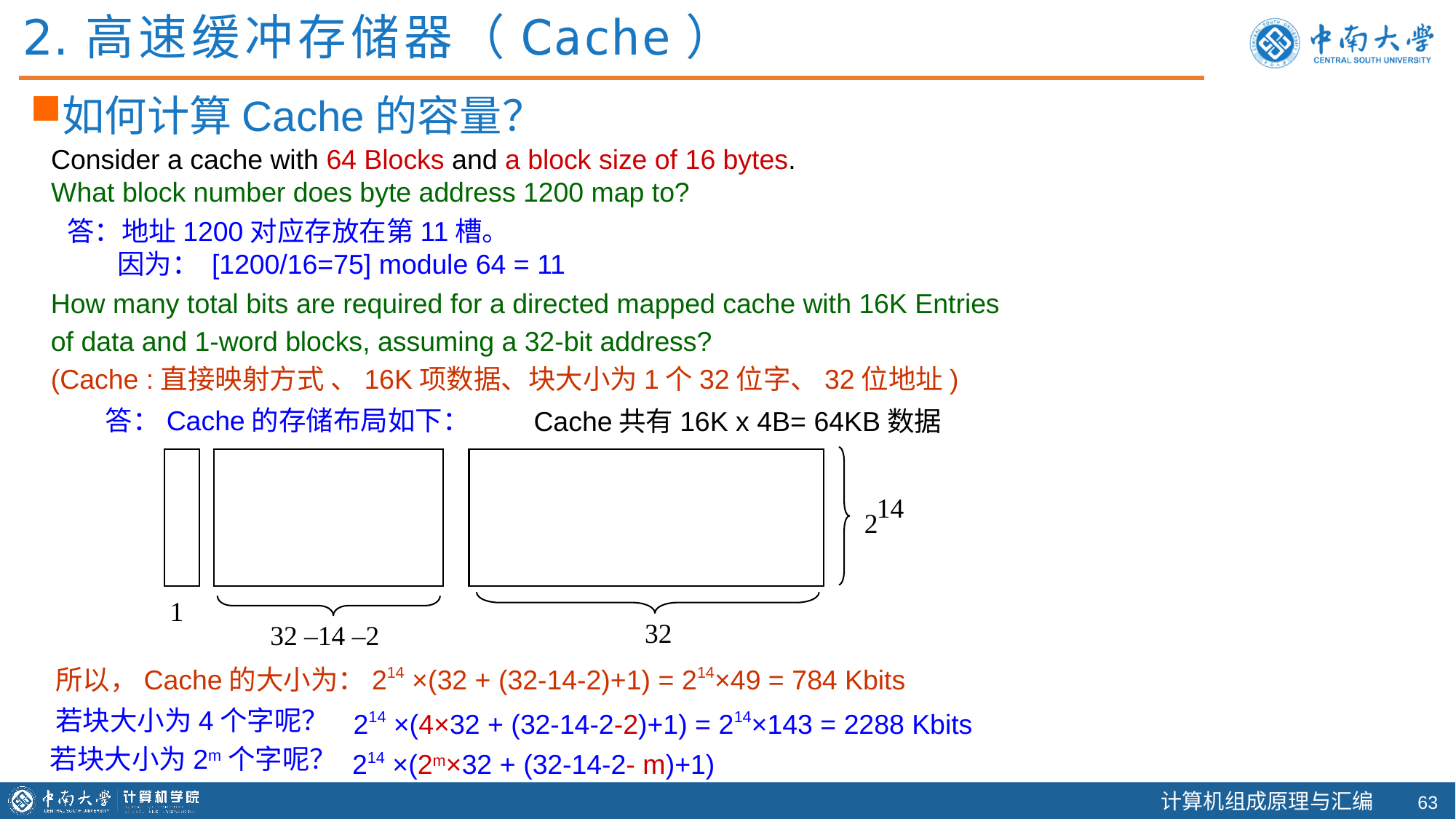

2.高速缓冲存储器（Cache）

如何计算Cache的容量？
Consider a cache with 64 Blocks and a block size of 16 bytes.
What block number does byte address 1200 map to?
答：地址1200对应存放在第11槽。
       因为： [1200/16=75] module 64 = 11
How many total bits are required for a directed mapped cache with 16K Entries of data and 1-word blocks, assuming a 32-bit address?
(Cache :直接映射方式 、16K项数据、块大小为1个32位字、32位地址)
       答：Cache的存储布局如下：
Cache共有16K x 4B= 64KB数据

14
2

1
32
32 –14 –2
所以，Cache的大小为：214 ×(32 + (32-14-2)+1) = 214×49 = 784 Kbits
214 ×(4×32 + (32-14-2-2)+1) = 214×143 = 2288 Kbits
若块大小为4个字呢？
214 ×(2m×32 + (32-14-2- m)+1)
若块大小为2m个字呢？
63